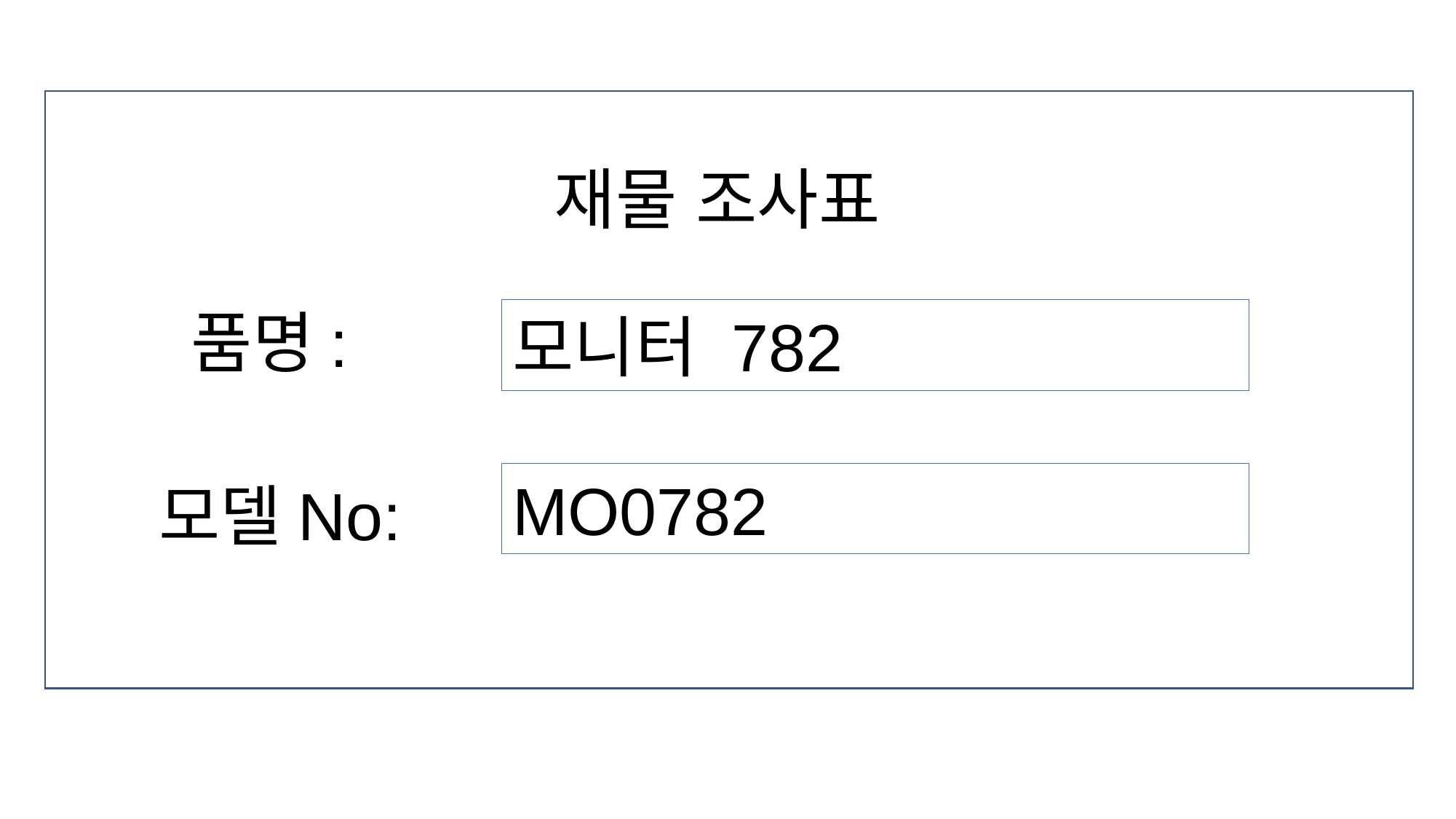

재물 조사표
품명:
모니터 782
MO0782
모델No: